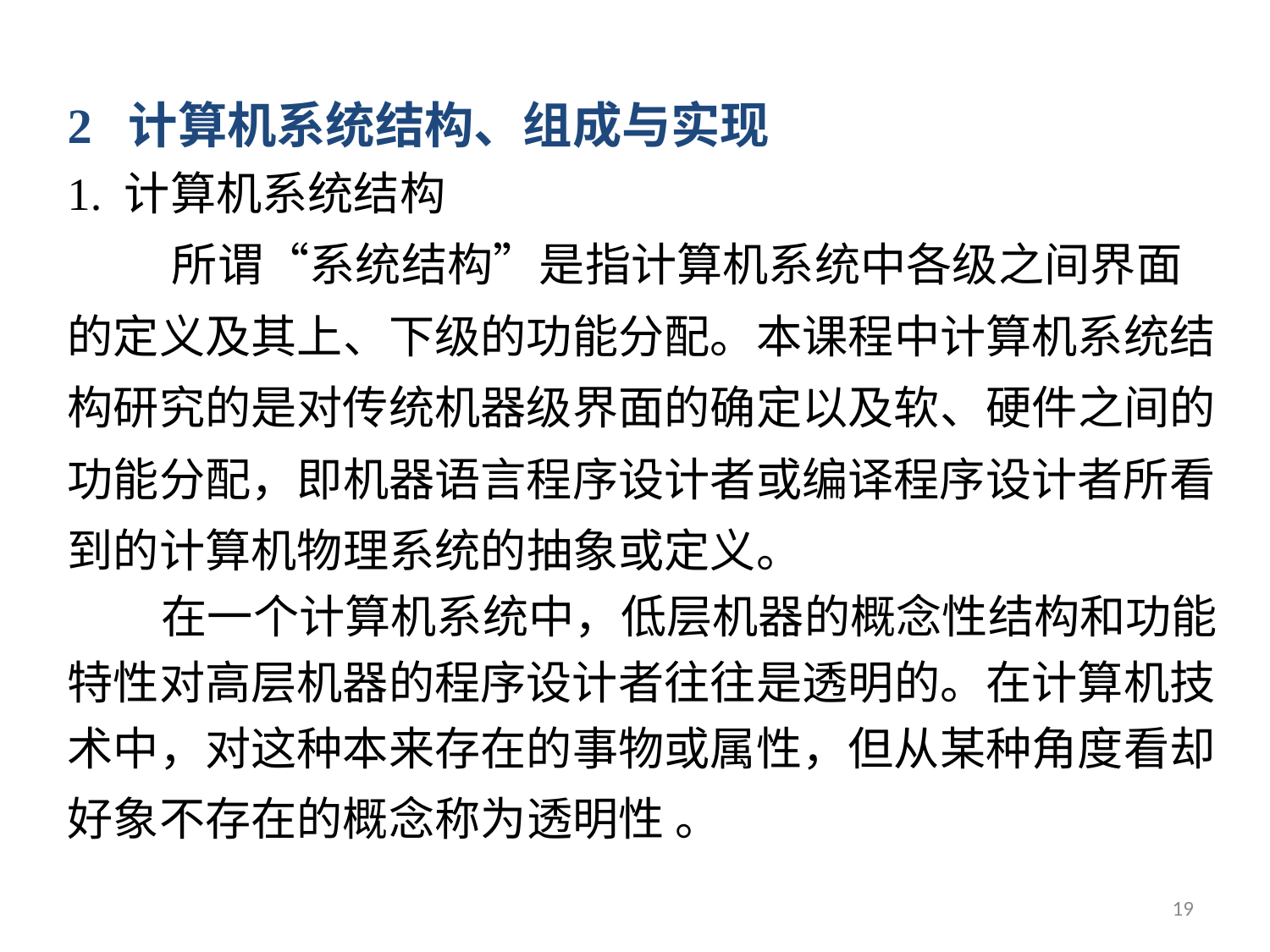

2  计算机系统结构、组成与实现
1. 计算机系统结构
         所谓“系统结构”是指计算机系统中各级之间界面的定义及其上、下级的功能分配。本课程中计算机系统结构研究的是对传统机器级界面的确定以及软、硬件之间的功能分配，即机器语言程序设计者或编译程序设计者所看到的计算机物理系统的抽象或定义。
        在一个计算机系统中，低层机器的概念性结构和功能特性对高层机器的程序设计者往往是透明的。在计算机技术中，对这种本来存在的事物或属性，但从某种角度看却好象不存在的概念称为透明性 。
19